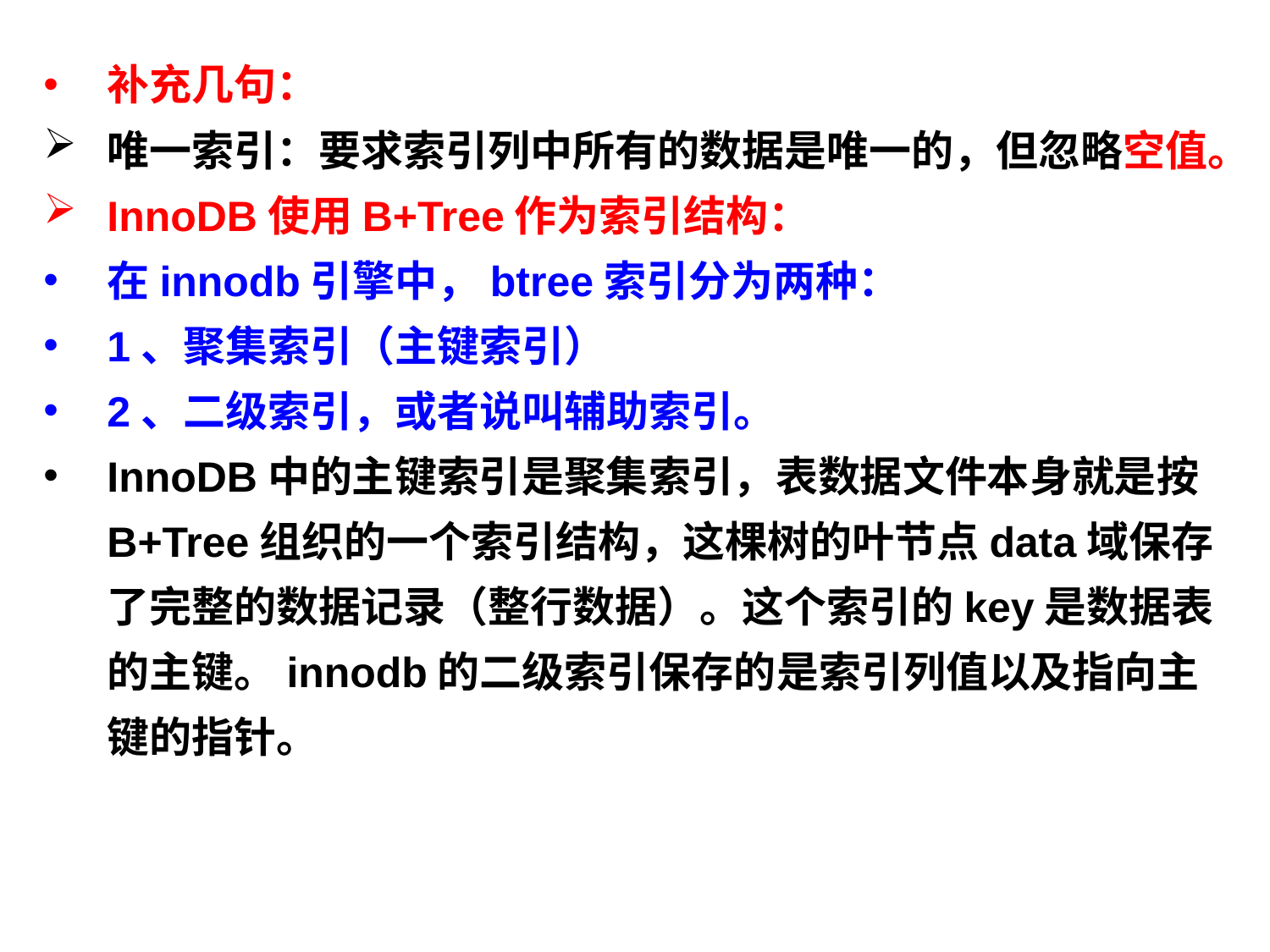

补充几句：
唯一索引：要求索引列中所有的数据是唯一的，但忽略空值。
InnoDB使用B+Tree作为索引结构：
在innodb引擎中，btree索引分为两种：
1、聚集索引（主键索引）
2、二级索引，或者说叫辅助索引。
InnoDB中的主键索引是聚集索引，表数据文件本身就是按B+Tree组织的一个索引结构，这棵树的叶节点data域保存了完整的数据记录（整行数据）。这个索引的key是数据表的主键。innodb的二级索引保存的是索引列值以及指向主键的指针。